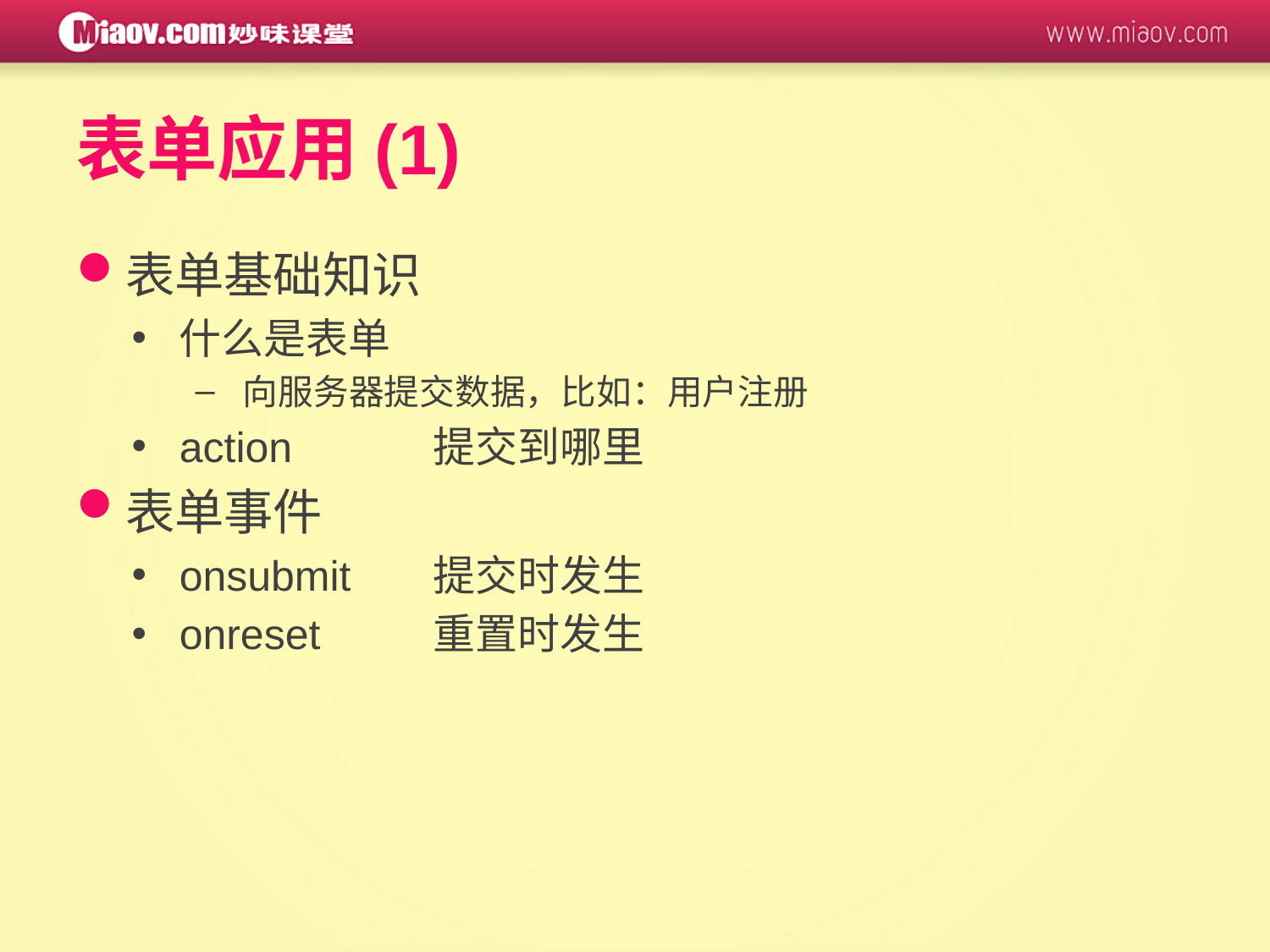

# 表单应用(1)
表单基础知识
什么是表单
向服务器提交数据，比如：用户注册
action		提交到哪里
表单事件
onsubmit	提交时发生
onreset	重置时发生